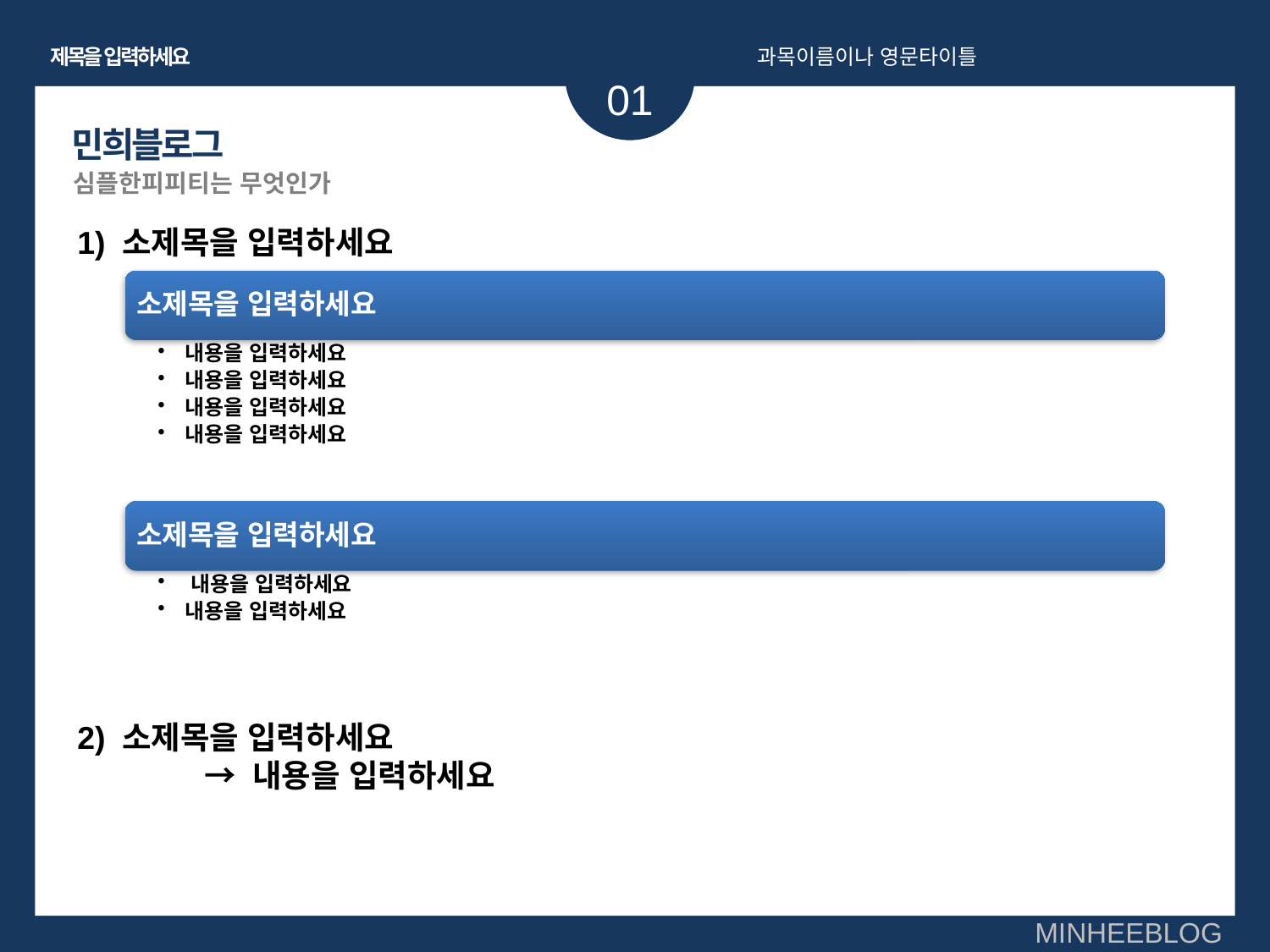

제목을 입력하세요
과목이름이나 영문타이틀
01

민희블로그

심플한피피티는 무엇인가
1) 소제목을 입력하세요

2) 소제목을 입력하세요
	→ 내용을 입력하세요
소제목을 입력하세요
 내용을 입력하세요
 내용을 입력하세요
 내용을 입력하세요
 내용을 입력하세요
소제목을 입력하세요
  내용을 입력하세요
 내용을 입력하세요
MINHEEBLOG